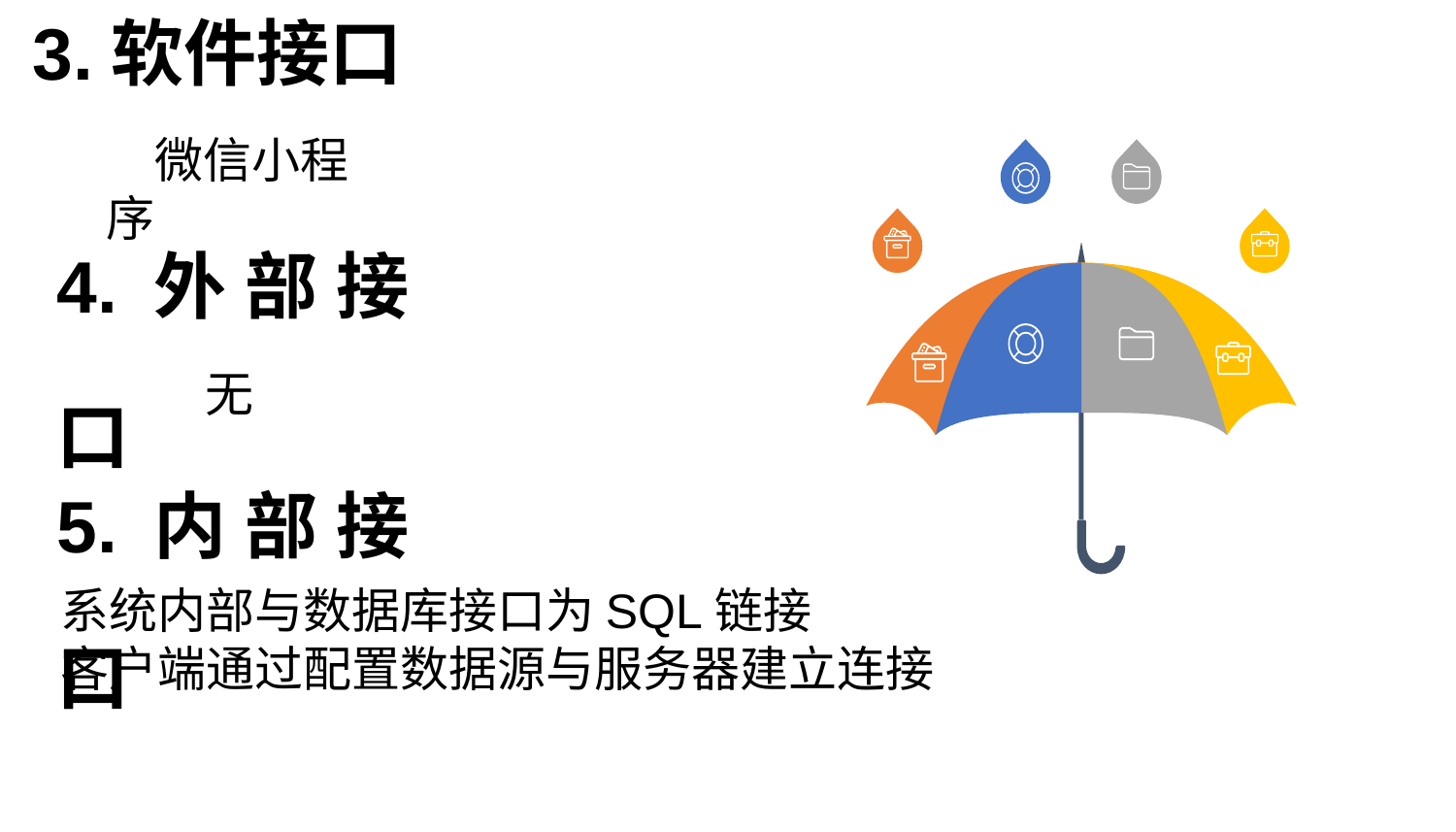

3.软件接口
微信小程序

4.外部接口
无
5.内部接口
系统内部与数据库接口为SQL链接
客户端通过配置数据源与服务器建立连接